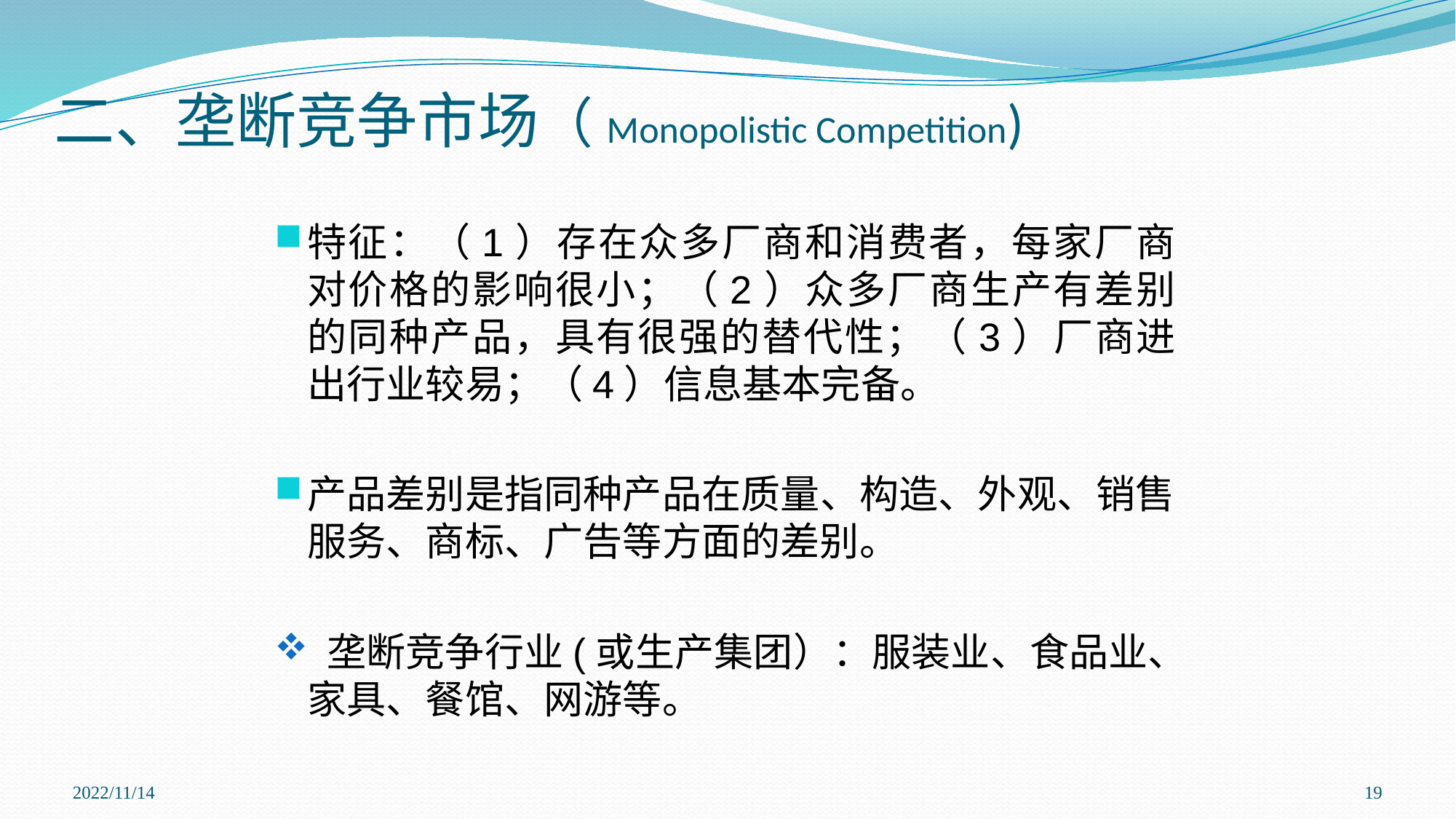

# 二、垄断竞争市场（Monopolistic Competition)
特征：（1）存在众多厂商和消费者，每家厂商对价格的影响很小；（2）众多厂商生产有差别的同种产品，具有很强的替代性；（3）厂商进出行业较易；（4）信息基本完备。

产品差别是指同种产品在质量、构造、外观、销售服务、商标、广告等方面的差别。

 垄断竞争行业(或生产集团）：服装业、食品业、家具、餐馆、网游等。

2022/11/14
19